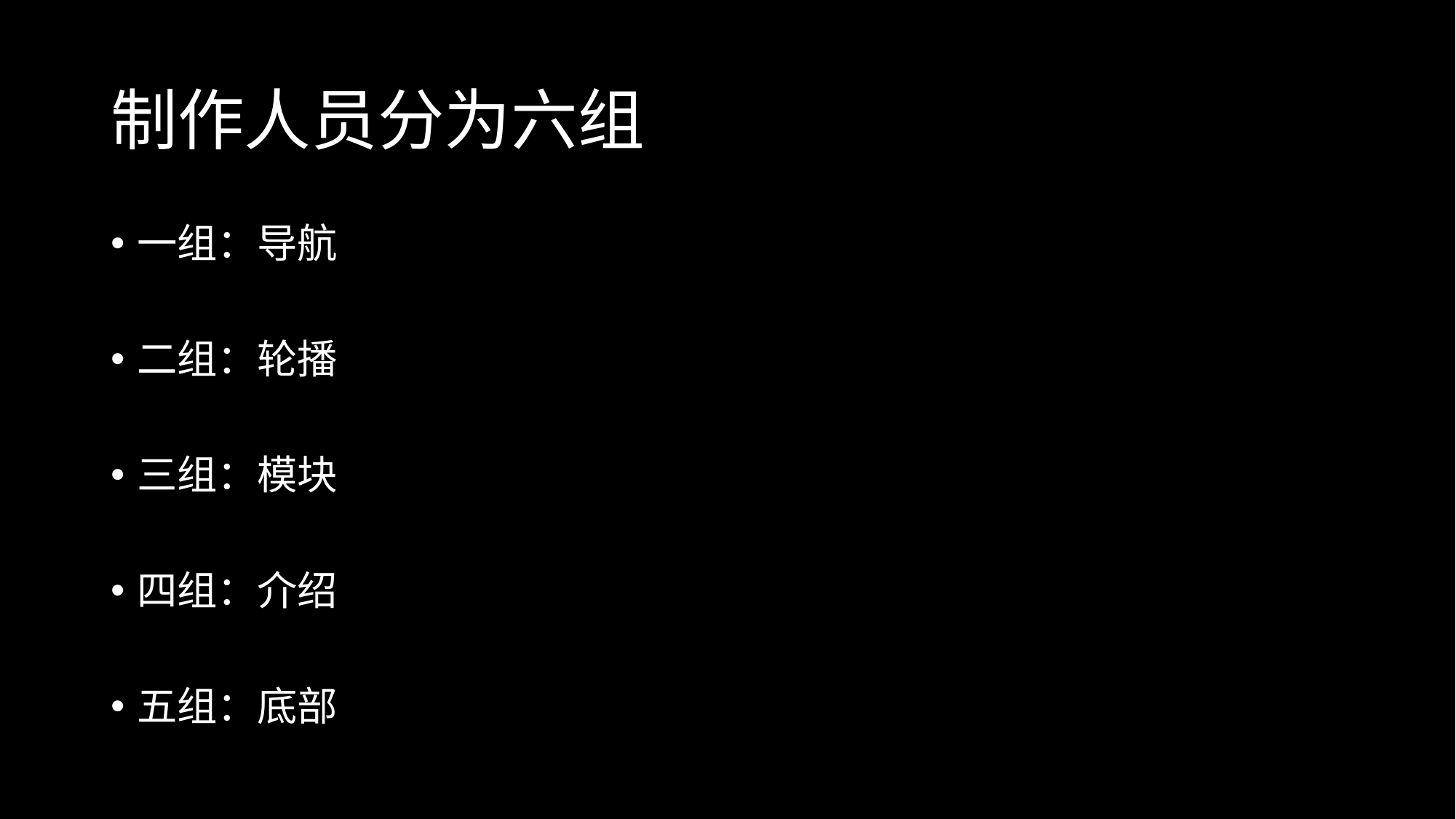

# 制作人员分为六组
一组：导航

二组：轮播

三组：模块

四组：介绍

五组：底部